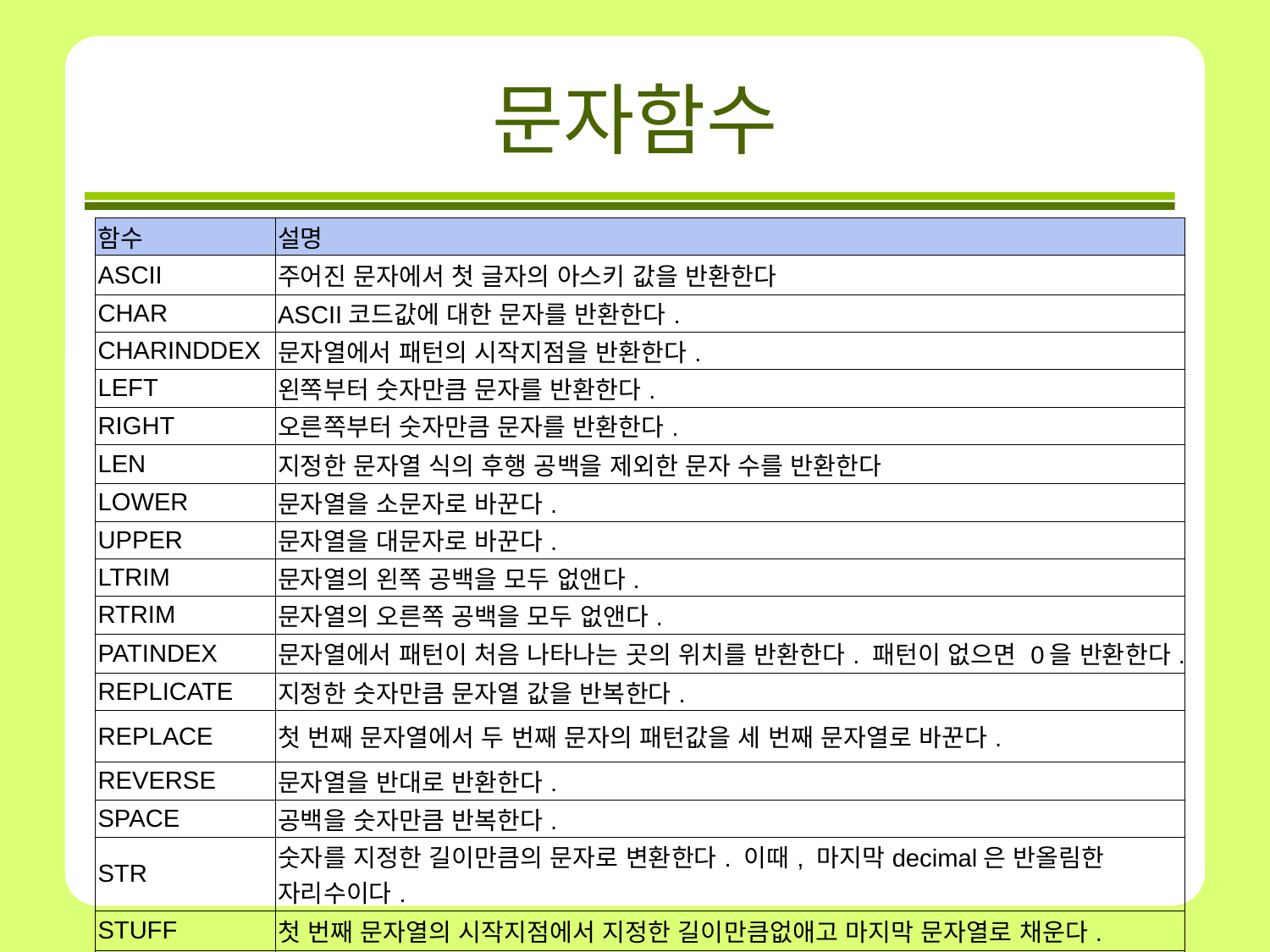

# 문자함수

| 함수 | 설명 |
| --- | --- |
| ASCII | 주어진 문자에서 첫 글자의 아스키 값을 반환한다 |
| CHAR | ASCII코드값에 대한 문자를 반환한다. |
| CHARINDDEX | 문자열에서 패턴의 시작지점을 반환한다. |
| LEFT | 왼쪽부터 숫자만큼 문자를 반환한다. |
| RIGHT | 오른쪽부터 숫자만큼 문자를 반환한다. |
| LEN | 지정한 문자열 식의 후행 공백을 제외한 문자 수를 반환한다 |
| LOWER | 문자열을 소문자로 바꾼다. |
| UPPER | 문자열을 대문자로 바꾼다. |
| LTRIM | 문자열의 왼쪽 공백을 모두 없앤다. |
| RTRIM | 문자열의 오른쪽 공백을 모두 없앤다. |
| PATINDEX | 문자열에서 패턴이 처음 나타나는 곳의 위치를 반환한다. 패턴이 없으면 0을 반환한다. |
| REPLICATE | 지정한 숫자만큼 문자열 값을 반복한다. |
| REPLACE | 첫 번째 문자열에서 두 번째 문자의 패턴값을 세 번째 문자열로 바꾼다. |
| REVERSE | 문자열을 반대로 반환한다. |
| SPACE | 공백을 숫자만큼 반복한다. |
| STR | 숫자를 지정한 길이만큼의 문자로 변환한다. 이때, 마지막decimal은 반올림한 자리수이다. |
| STUFF | 첫 번째 문자열의 시작지점에서 지정한 길이만큼없애고 마지막 문자열로 채운다. |
| SUBSTRING | 첫 번째 문자열에서 지정한 시작문자로부터 길이만큼 문자를 반환한다. |